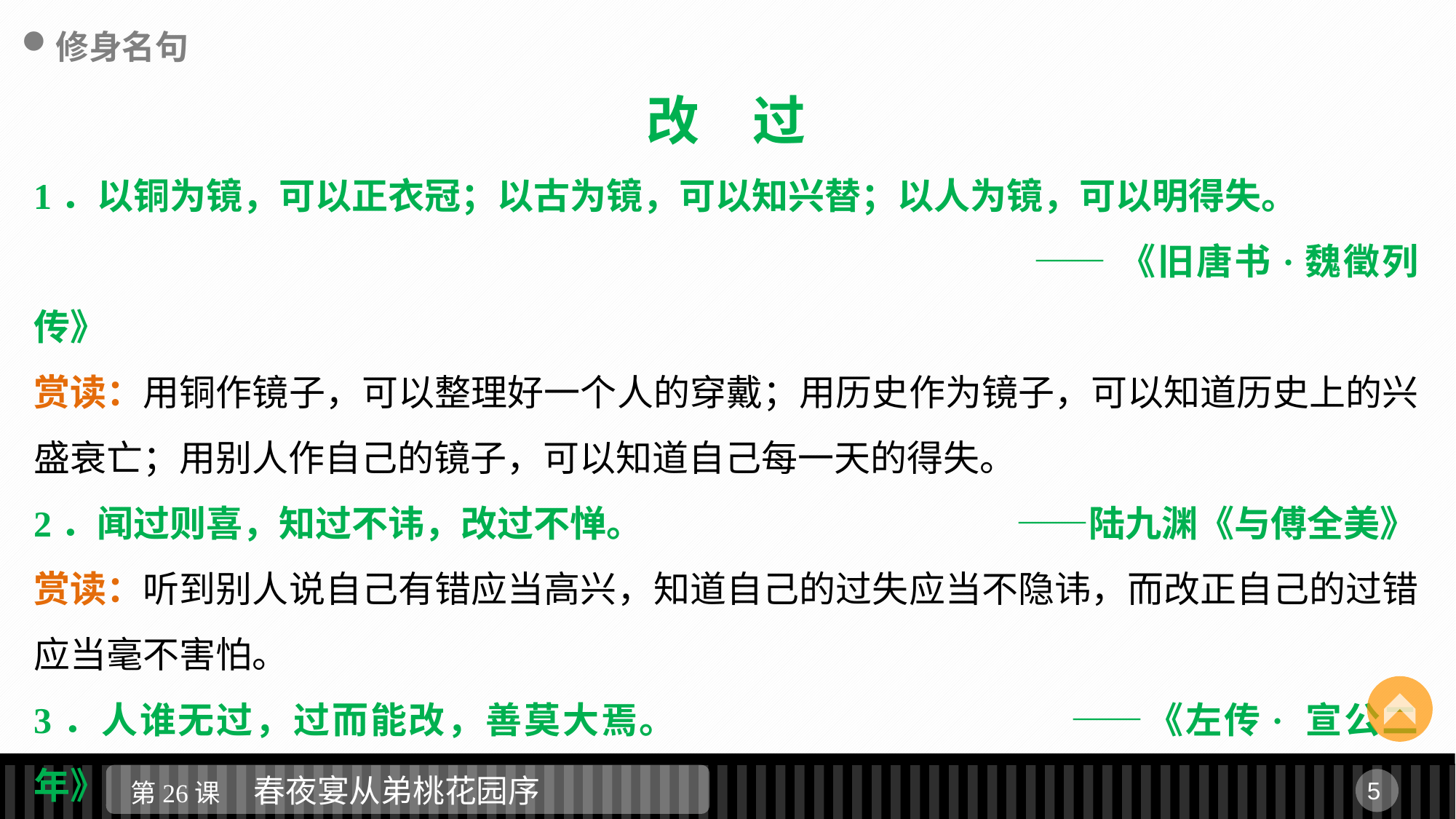

修身名句
改　过
1．以铜为镜，可以正衣冠；以古为镜，可以知兴替；以人为镜，可以明得失。
								——《旧唐书·魏徵列传》
赏读：用铜作镜子，可以整理好一个人的穿戴；用历史作为镜子，可以知道历史上的兴盛衰亡；用别人作自己的镜子，可以知道自己每一天的得失。
2．闻过则喜，知过不讳，改过不惮。				——陆九渊《与傅全美》
赏读：听到别人说自己有错应当高兴，知道自己的过失应当不隐讳，而改正自己的过错应当毫不害怕。
3．人谁无过，过而能改，善莫大焉。				 ——《左传· 宣公二年》
赏读：哪个人没有过错呢？有了过错能够改正，这就是最大的好事。